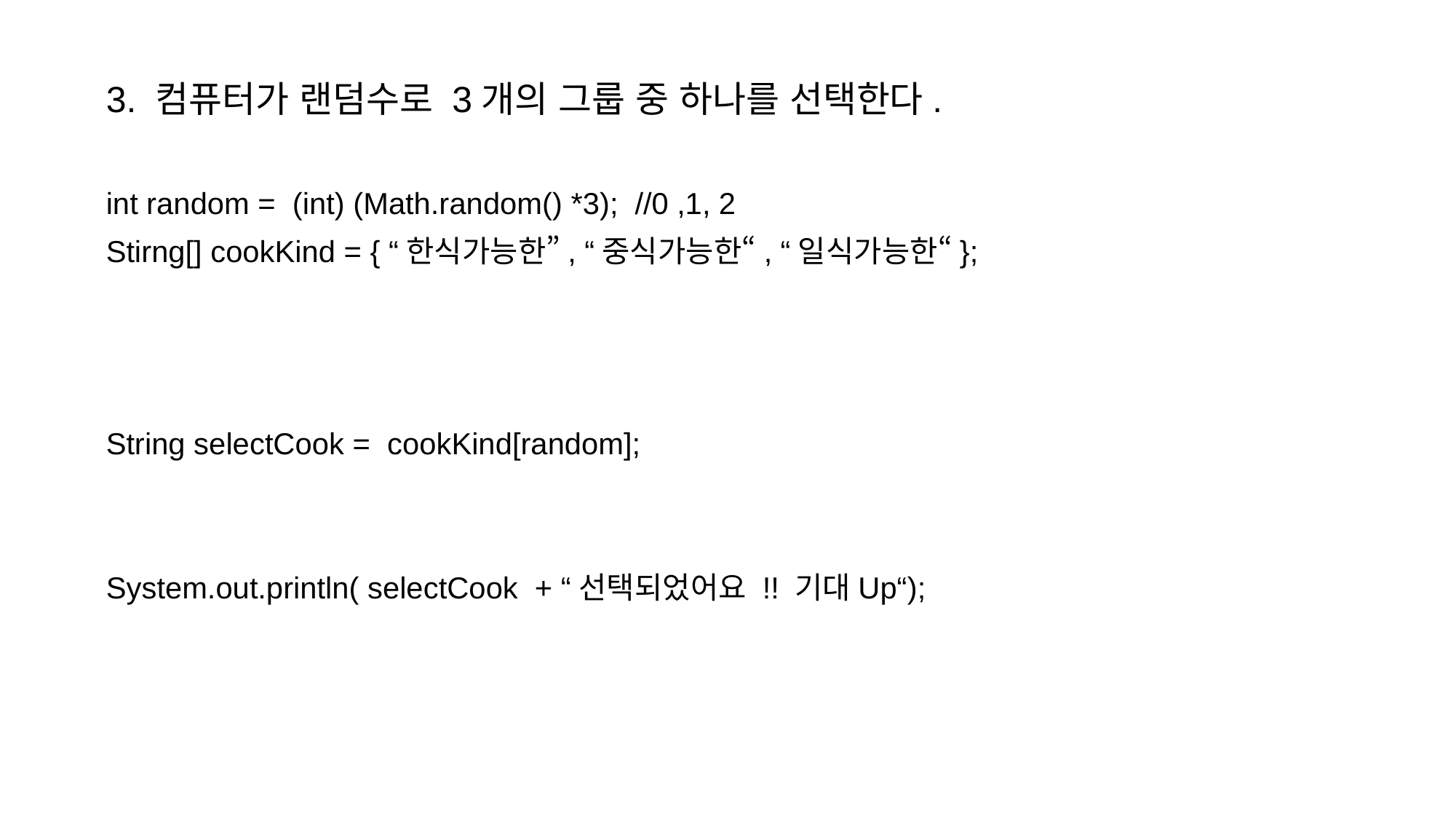

# 3. 컴퓨터가 랜덤수로 3개의 그룹 중 하나를 선택한다.
int random =  (int) (Math.random() *3);  //0 ,1, 2
Stirng[] cookKind = { “한식가능한”, “중식가능한“, “일식가능한“};

String selectCook =  cookKind[random];

System.out.println( selectCook  + “선택되었어요 !! 기대Up“);